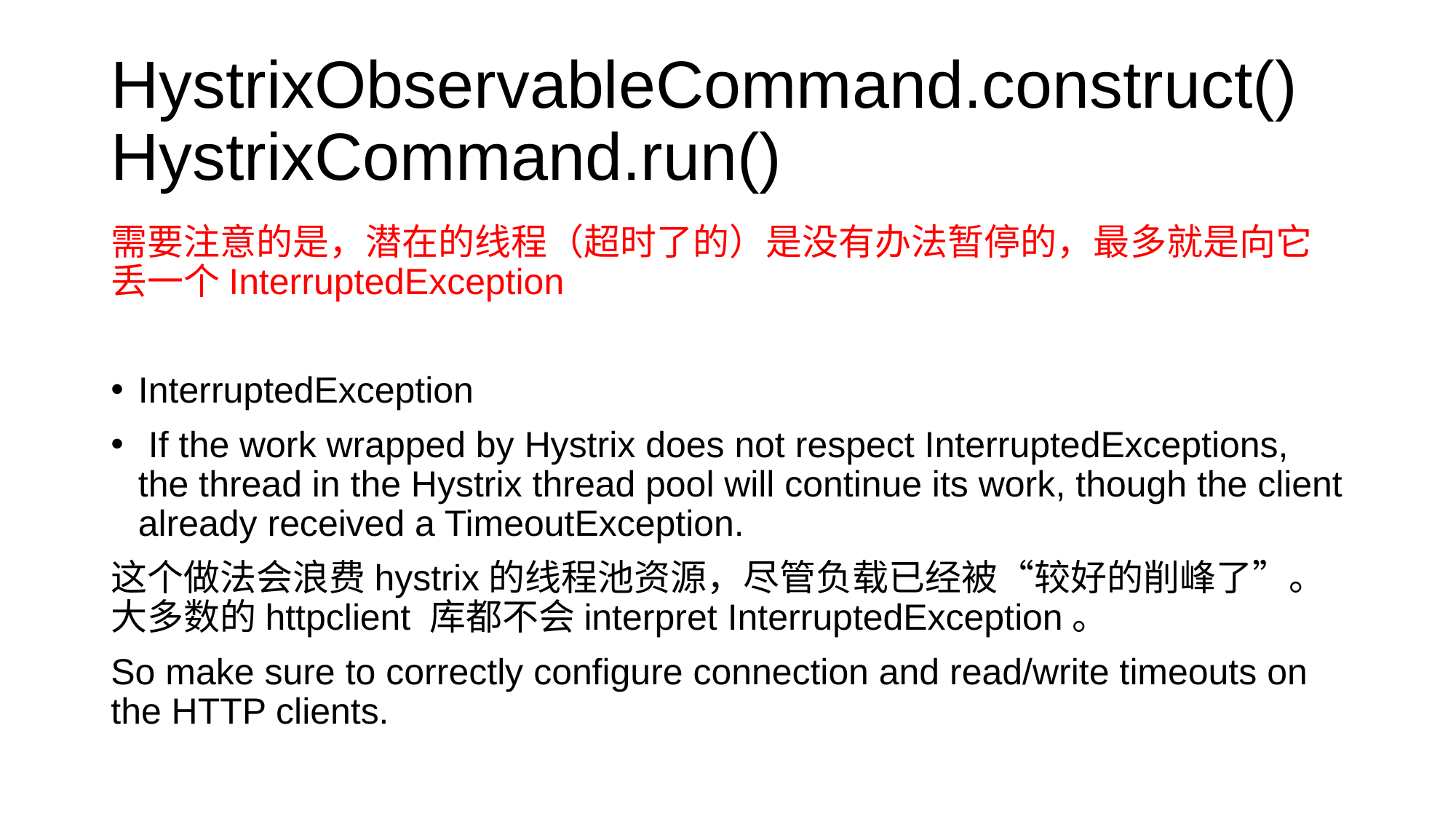

# HystrixObservableCommand.construct() HystrixCommand.run()
需要注意的是，潜在的线程（超时了的）是没有办法暂停的，最多就是向它丢一个InterruptedException

InterruptedException
 If the work wrapped by Hystrix does not respect InterruptedExceptions, the thread in the Hystrix thread pool will continue its work, though the client already received a TimeoutException.
这个做法会浪费hystrix的线程池资源，尽管负载已经被“较好的削峰了”。大多数的httpclient 库都不会interpret InterruptedException。
So make sure to correctly configure connection and read/write timeouts on the HTTP clients.